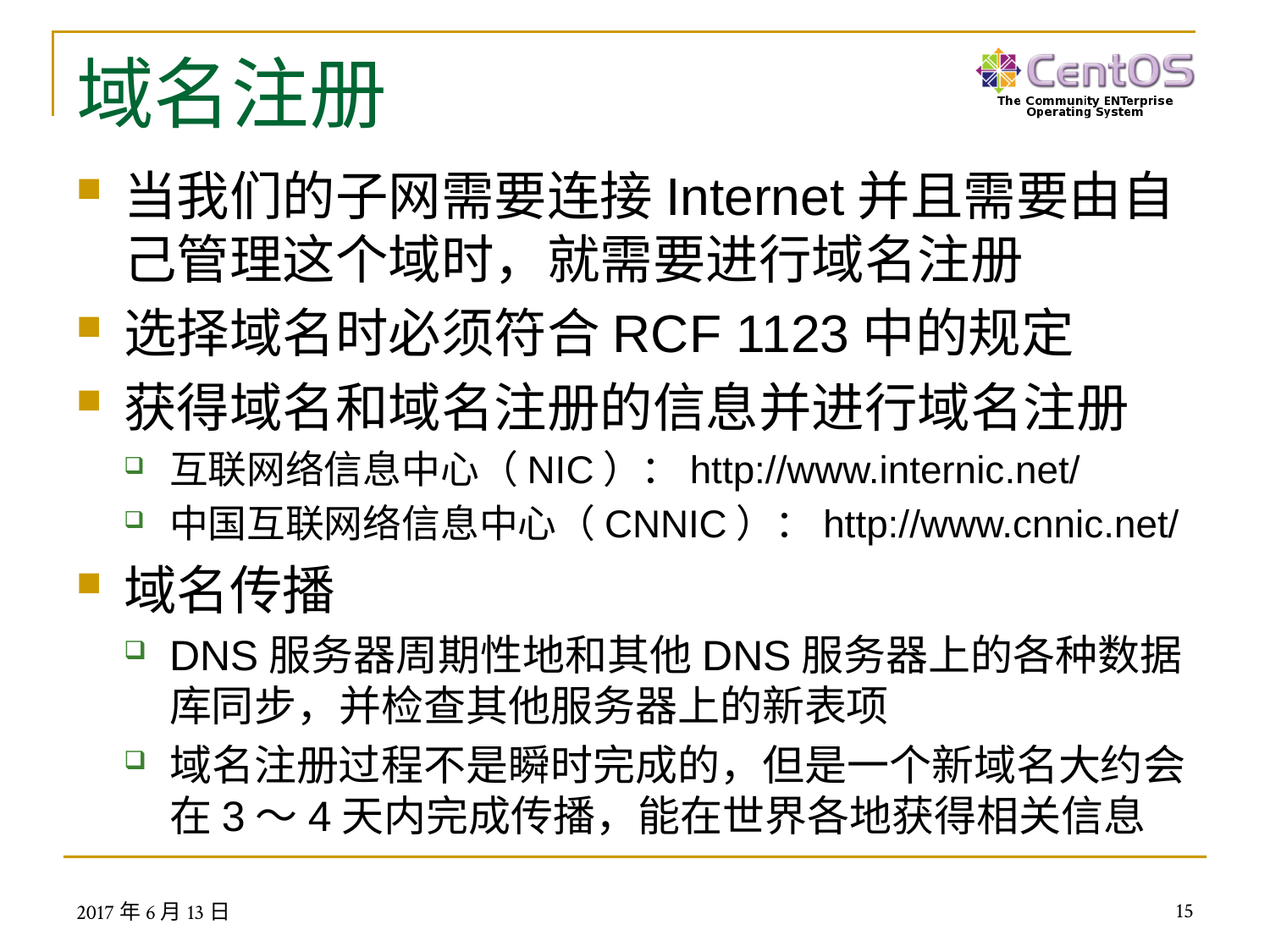

# 域名注册
当我们的子网需要连接Internet并且需要由自己管理这个域时，就需要进行域名注册
选择域名时必须符合RCF 1123中的规定
获得域名和域名注册的信息并进行域名注册
互联网络信息中心（NIC）：http://www.internic.net/
中国互联网络信息中心（CNNIC）：http://www.cnnic.net/
域名传播
DNS服务器周期性地和其他DNS服务器上的各种数据库同步，并检查其他服务器上的新表项
域名注册过程不是瞬时完成的，但是一个新域名大约会在3～4天内完成传播，能在世界各地获得相关信息
2017年6月13日
15